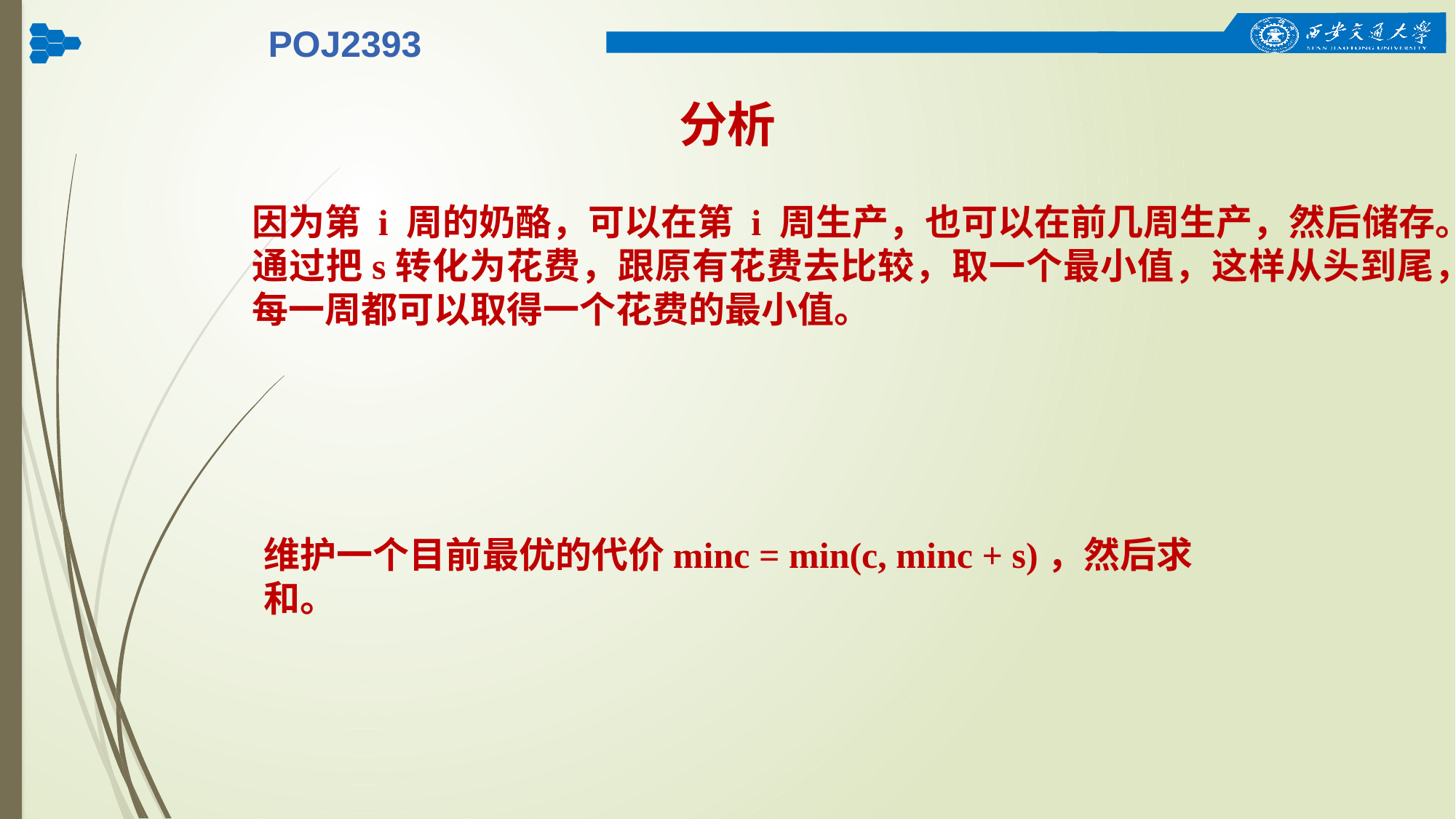

POJ2393

分析
因为第 i 周的奶酪，可以在第 i 周生产，也可以在前几周生产，然后储存。
通过把s转化为花费，跟原有花费去比较，取一个最小值，这样从头到尾，
每一周都可以取得一个花费的最小值。
维护一个目前最优的代价minc = min(c, minc + s)，然后求和。